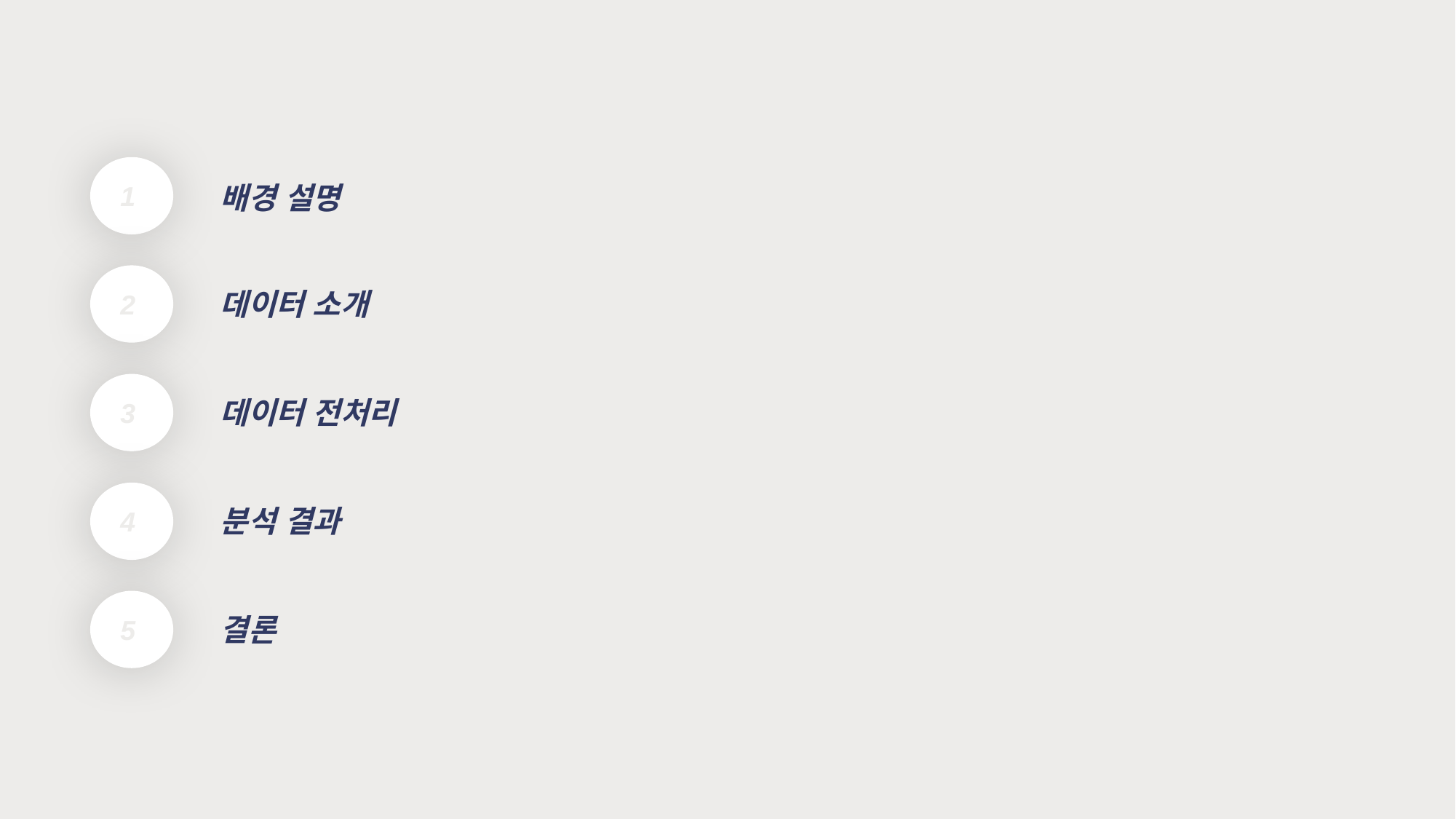

1
배경 설명
2
데이터 소개
3
데이터 전처리
4
분석 결과
5
결론